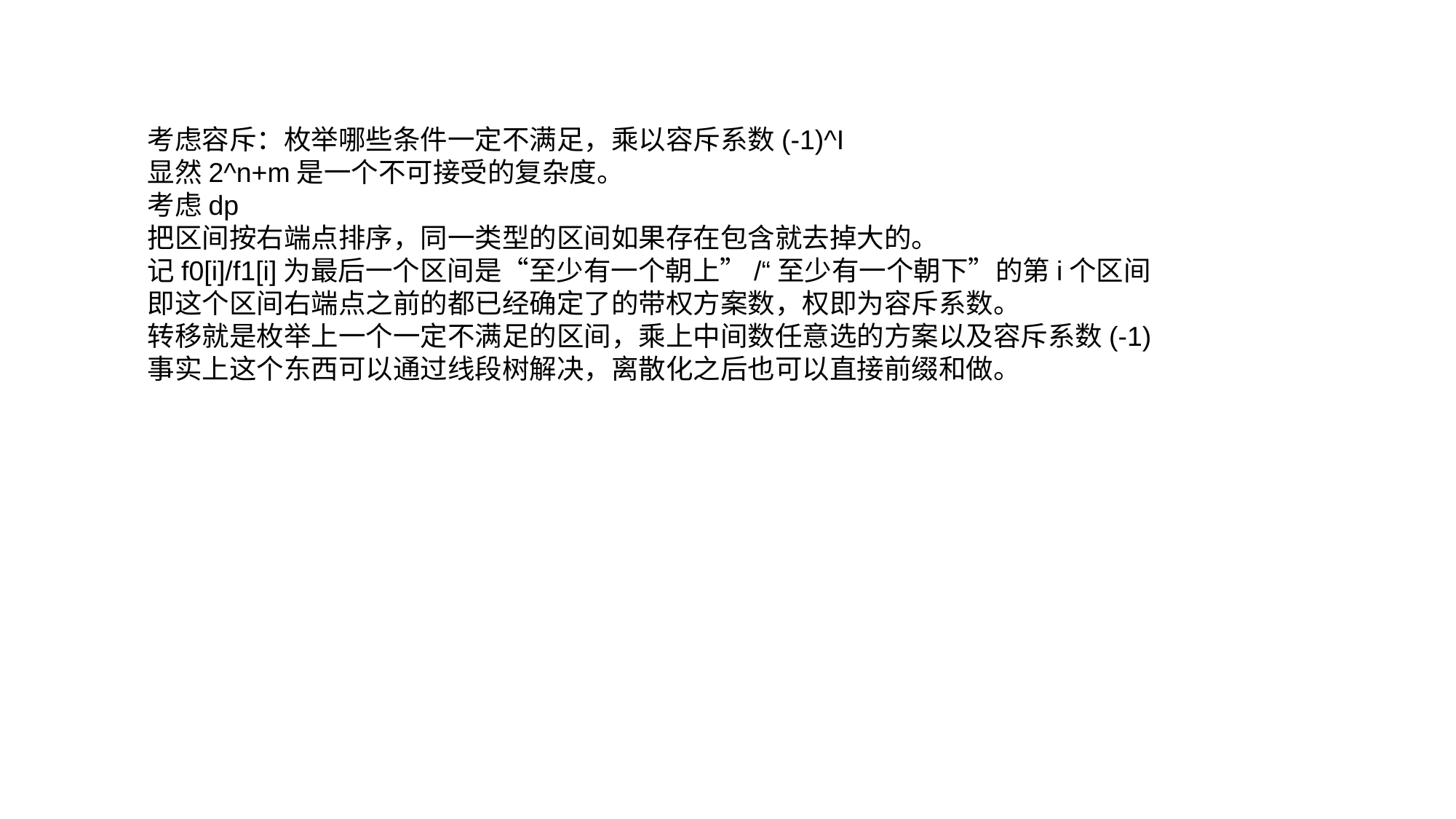

考虑容斥：枚举哪些条件一定不满足，乘以容斥系数(-1)^I
显然2^n+m是一个不可接受的复杂度。
考虑dp
把区间按右端点排序，同一类型的区间如果存在包含就去掉大的。
记f0[i]/f1[i]为最后一个区间是“至少有一个朝上”/“至少有一个朝下”的第i个区间
即这个区间右端点之前的都已经确定了的带权方案数，权即为容斥系数。
转移就是枚举上一个一定不满足的区间，乘上中间数任意选的方案以及容斥系数(-1)
事实上这个东西可以通过线段树解决，离散化之后也可以直接前缀和做。